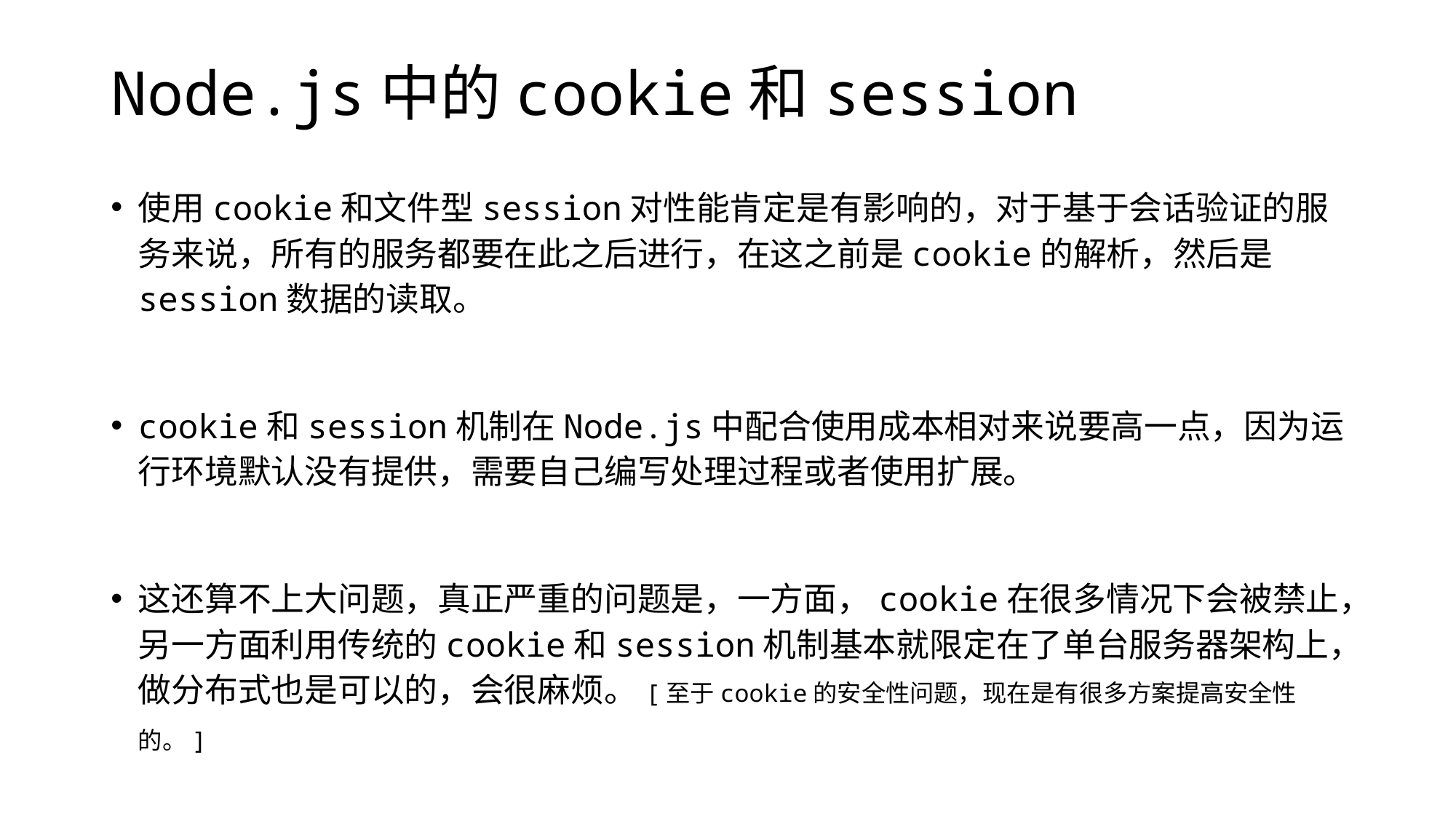

# Node.js中的cookie和session
使用cookie和文件型session对性能肯定是有影响的，对于基于会话验证的服务来说，所有的服务都要在此之后进行，在这之前是cookie的解析，然后是session数据的读取。

cookie和session机制在Node.js中配合使用成本相对来说要高一点，因为运行环境默认没有提供，需要自己编写处理过程或者使用扩展。

这还算不上大问题，真正严重的问题是，一方面，cookie在很多情况下会被禁止，另一方面利用传统的cookie和session机制基本就限定在了单台服务器架构上，做分布式也是可以的，会很麻烦。[至于cookie的安全性问题，现在是有很多方案提高安全性的。]